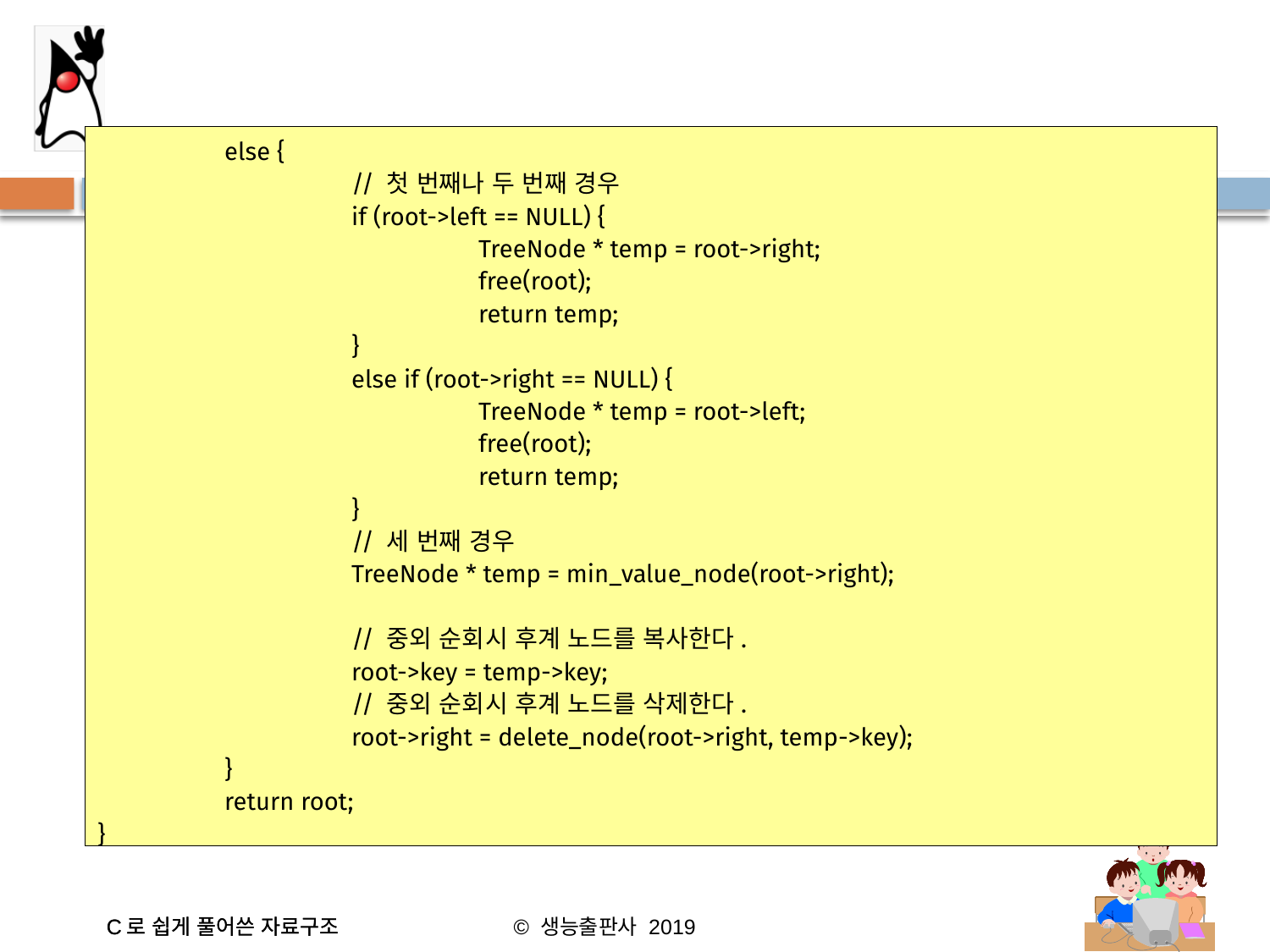

#
	else {
		// 첫 번째나 두 번째 경우
		if (root->left == NULL) {
			TreeNode * temp = root->right;
			free(root);
			return temp;
		}
		else if (root->right == NULL) {
			TreeNode * temp = root->left;
			free(root);
			return temp;
		}
		// 세 번째 경우
		TreeNode * temp = min_value_node(root->right);

		// 중외 순회시 후계 노드를 복사한다.
		root->key = temp->key;
		// 중외 순회시 후계 노드를 삭제한다.
		root->right = delete_node(root->right, temp->key);
	}
	return root;
}